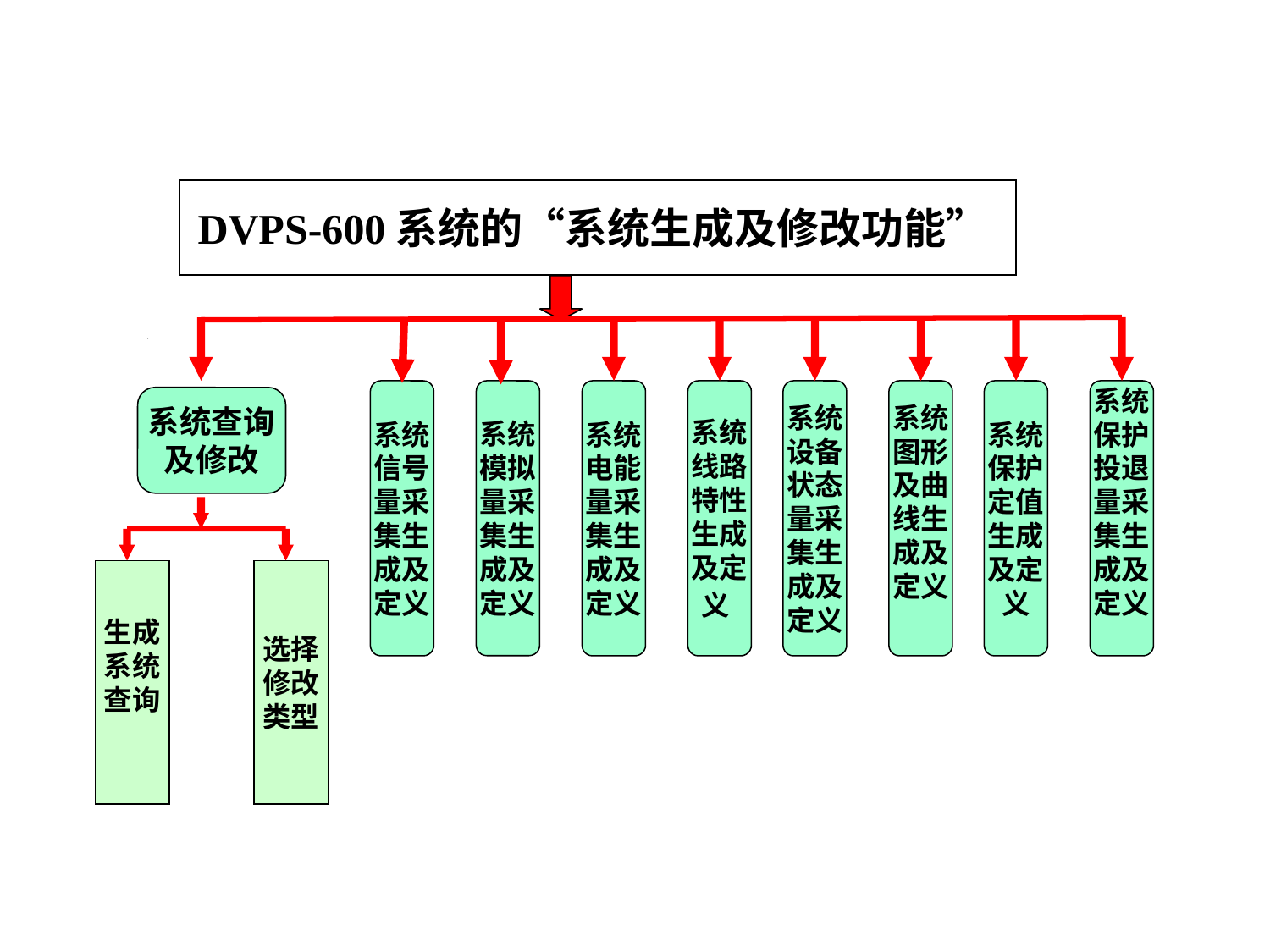

DVPS-600系统的“系统生成及修改功能”

系统查询
及修改

系统
模拟
量采
集生
成及
定义

系统
电能
量采
集生
成及
定义

系统
设备
状态
量采
集生
成及
定义

系统
图形
及曲
线生
成及
定义

系统
保护
定值
生成
及定
义

系统
保护
投退
量采
集生
成及
定义

系统
信号
量采
集生
成及
定义
系统
线路
特性
生成
及定
义

生成
系统
查询

选择
修改
类型